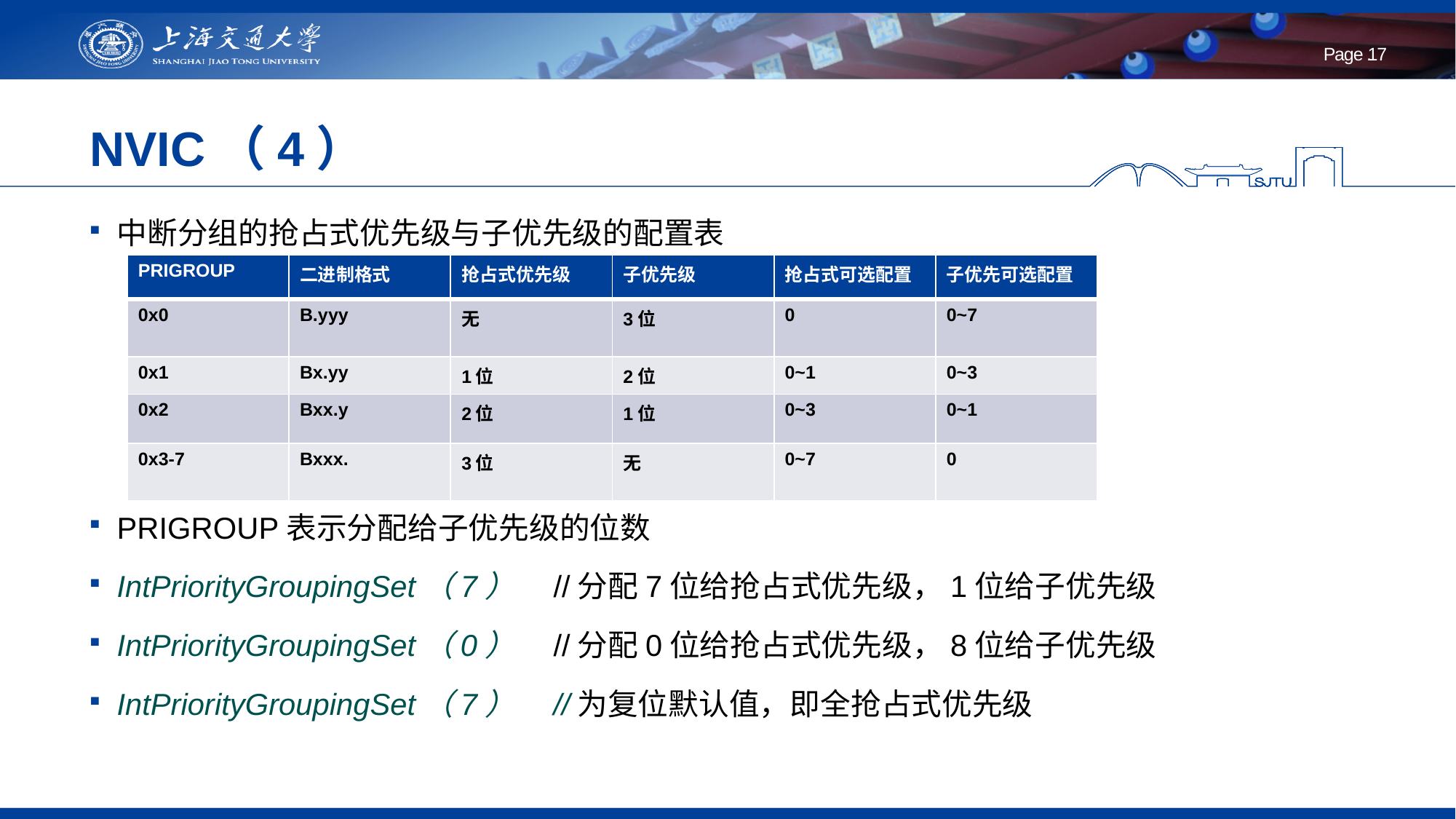

# NVIC（4）
中断分组的抢占式优先级与子优先级的配置表

PRIGROUP表示分配给子优先级的位数
IntPriorityGroupingSet（7）	//分配7位给抢占式优先级，1位给子优先级
IntPriorityGroupingSet（0）	//分配0位给抢占式优先级，8位给子优先级
IntPriorityGroupingSet（7）	//为复位默认值，即全抢占式优先级

| PRIGROUP | 二进制格式 | 抢占式优先级 | 子优先级 | 抢占式可选配置 | 子优先可选配置 |
| --- | --- | --- | --- | --- | --- |
| 0x0 | B.yyy | 无 | 3位 | 0 | 0~7 |
| 0x1 | Bx.yy | 1位 | 2位 | 0~1 | 0~3 |
| 0x2 | Bxx.y | 2位 | 1位 | 0~3 | 0~1 |
| 0x3-7 | Bxxx. | 3位 | 无 | 0~7 | 0 |